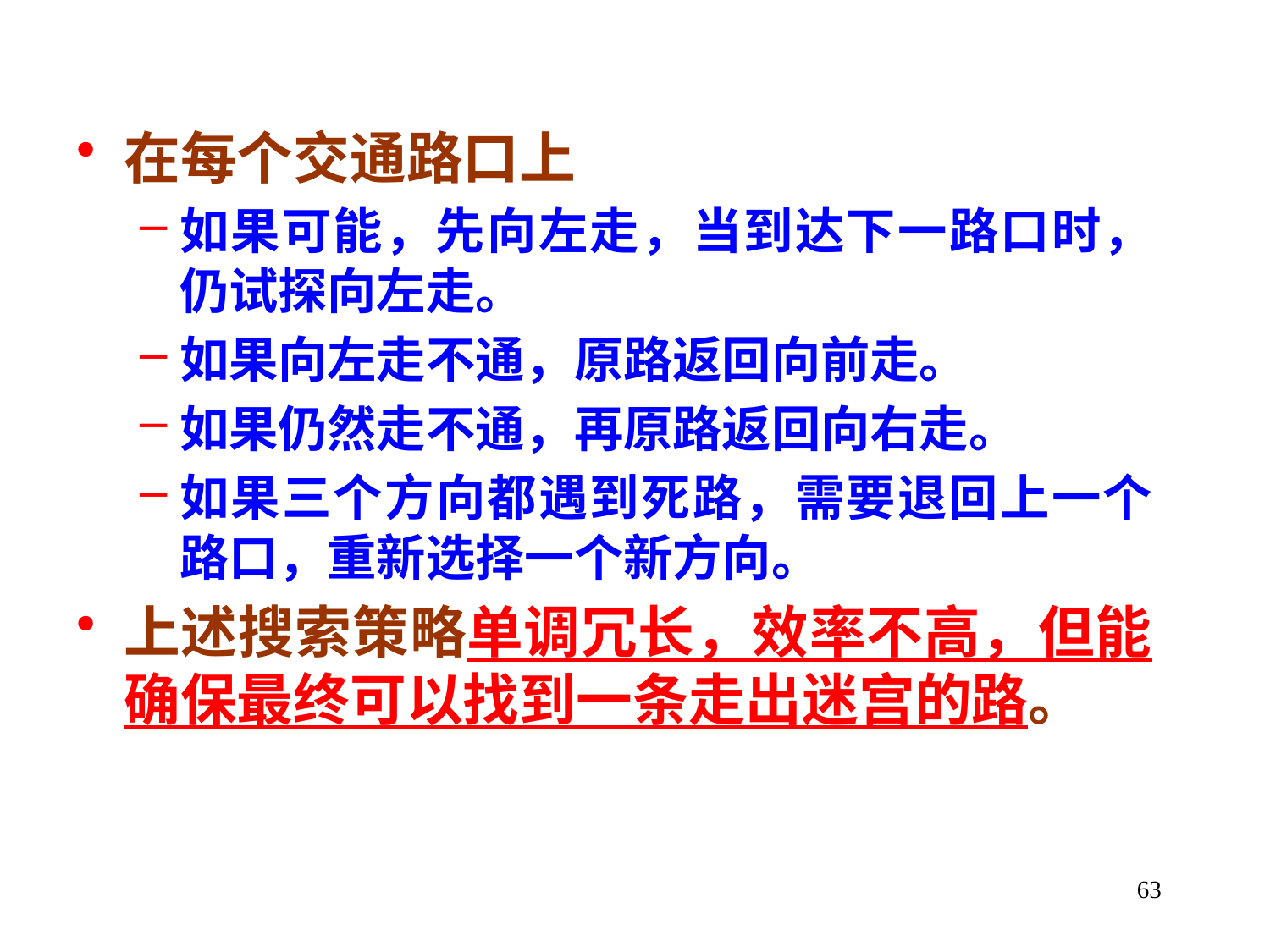

在每个交通路口上
如果可能，先向左走，当到达下一路口时，仍试探向左走。
如果向左走不通，原路返回向前走。
如果仍然走不通，再原路返回向右走。
如果三个方向都遇到死路，需要退回上一个路口，重新选择一个新方向。
上述搜索策略单调冗长，效率不高，但能确保最终可以找到一条走出迷宫的路。
63